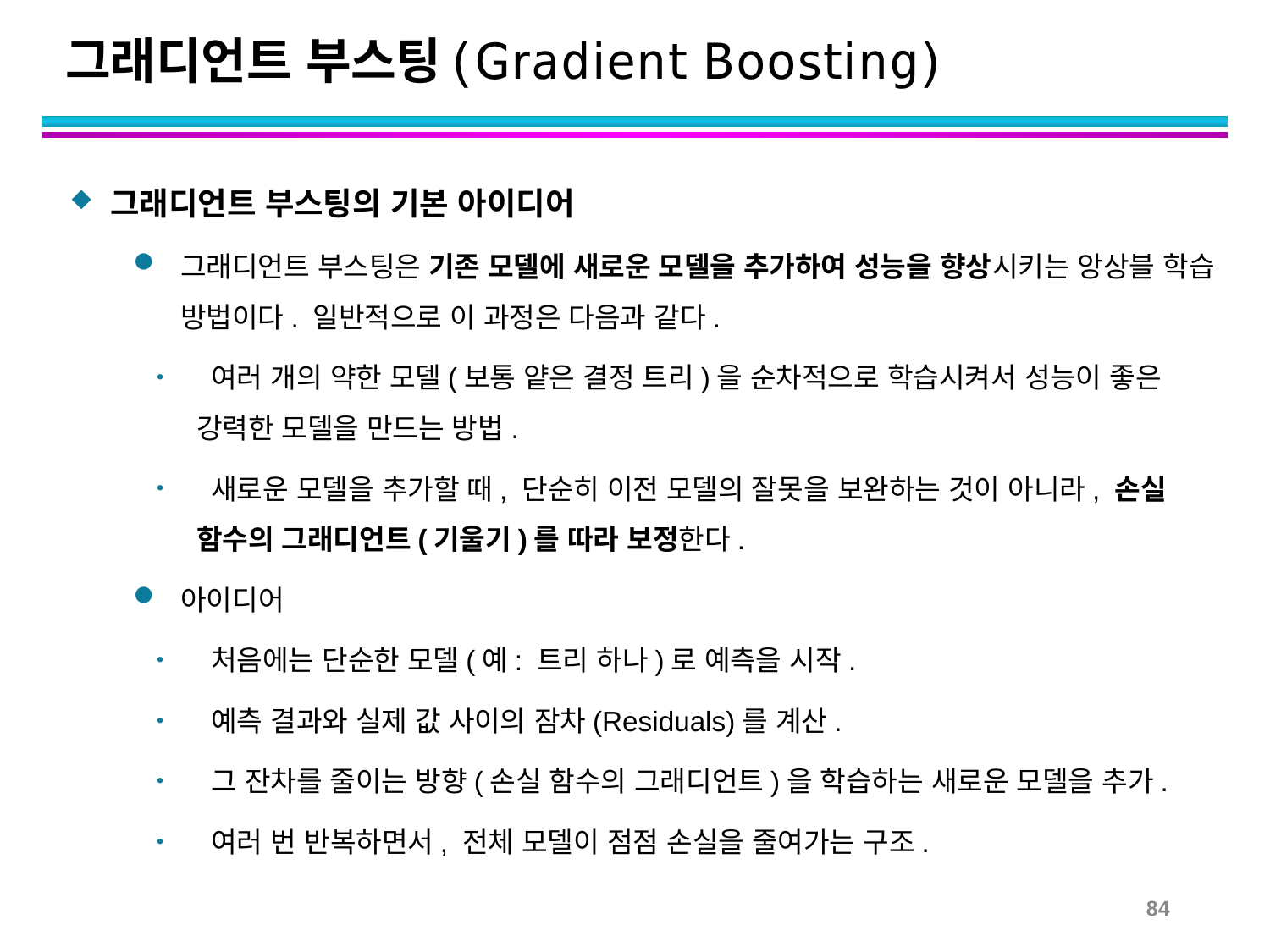

# 그래디언트 부스팅(Gradient Boosting)
그래디언트 부스팅의 기본 아이디어
그래디언트 부스팅은 기존 모델에 새로운 모델을 추가하여 성능을 향상시키는 앙상블 학습 방법이다. 일반적으로 이 과정은 다음과 같다.
 여러 개의 약한 모델(보통 얕은 결정 트리)을 순차적으로 학습시켜서 성능이 좋은 강력한 모델을 만드는 방법.
 새로운 모델을 추가할 때, 단순히 이전 모델의 잘못을 보완하는 것이 아니라, 손실 함수의 그래디언트(기울기)를 따라 보정한다.
아이디어
 처음에는 단순한 모델(예: 트리 하나)로 예측을 시작.
 예측 결과와 실제 값 사이의 잠차(Residuals)를 계산.
 그 잔차를 줄이는 방향(손실 함수의 그래디언트)을 학습하는 새로운 모델을 추가.
 여러 번 반복하면서, 전체 모델이 점점 손실을 줄여가는 구조.
84